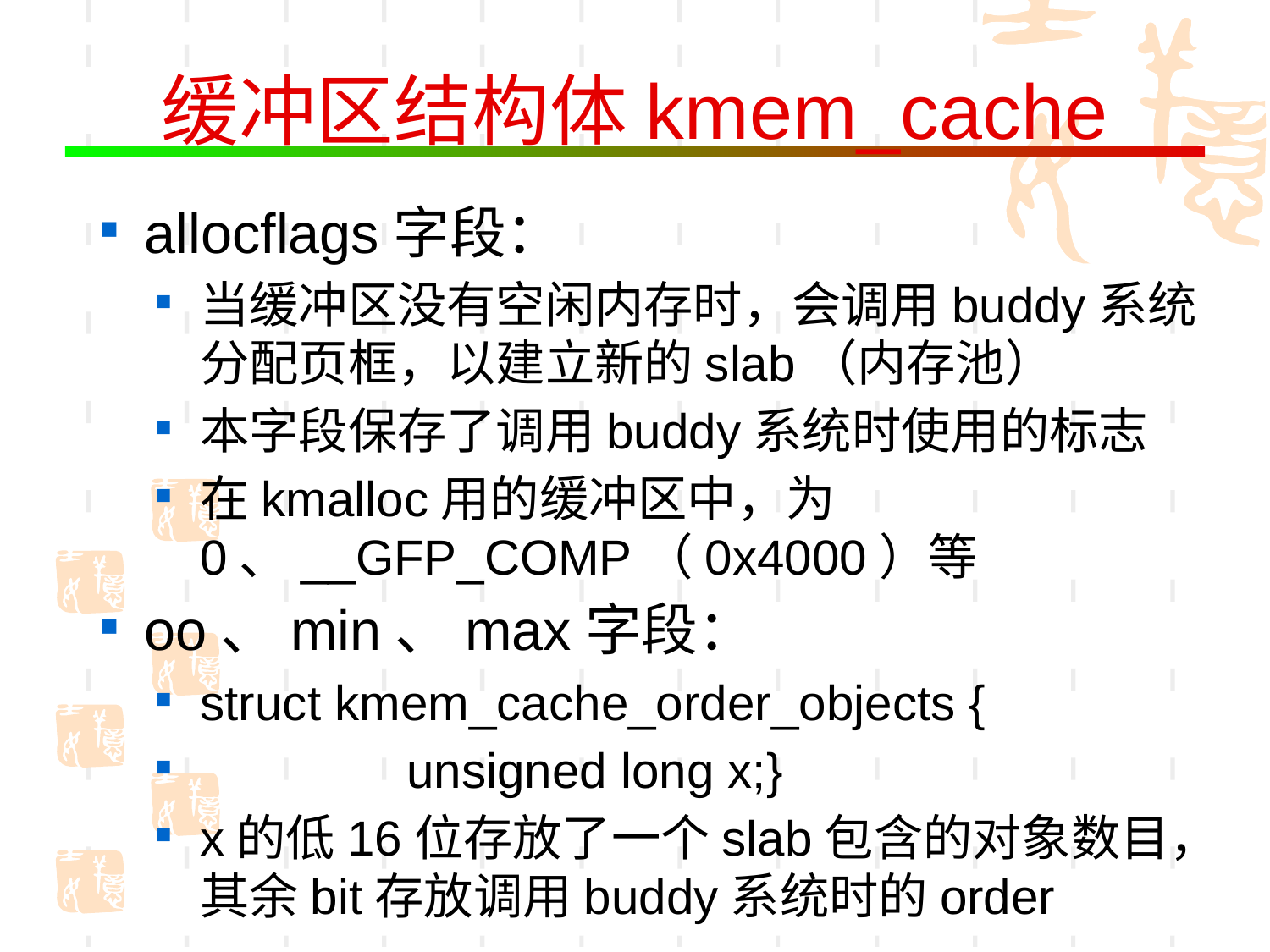

# 缓冲区结构体kmem_cache
allocflags字段：
当缓冲区没有空闲内存时，会调用buddy系统分配页框，以建立新的slab（内存池）
本字段保存了调用buddy系统时使用的标志
在kmalloc用的缓冲区中，为0、__GFP_COMP（0x4000）等
oo、min、max字段：
struct kmem_cache_order_objects {
               unsigned long x;}
x的低16位存放了一个slab包含的对象数目，其余bit存放调用buddy系统时的order